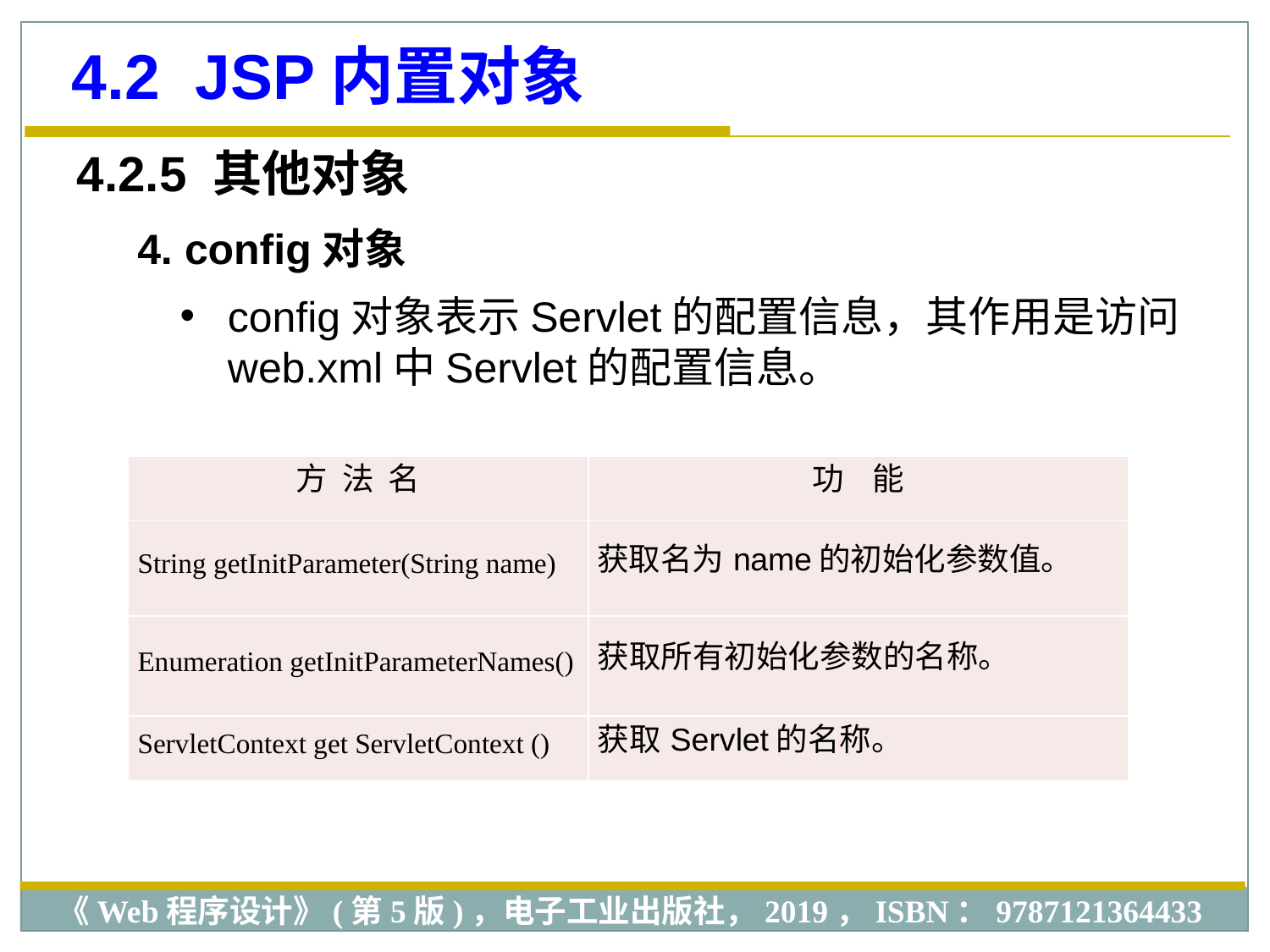

4.2  JSP内置对象
4.2.5 其他对象
4. config对象
config对象表示Servlet的配置信息，其作用是访问web.xml中Servlet的配置信息。
| 方 法 名 | 功 能 |
| --- | --- |
| String getInitParameter(String name) | 获取名为name的初始化参数值。 |
| Enumeration getInitParameterNames() | 获取所有初始化参数的名称。 |
| ServletContext get ServletContext () | 获取Servlet的名称。 |